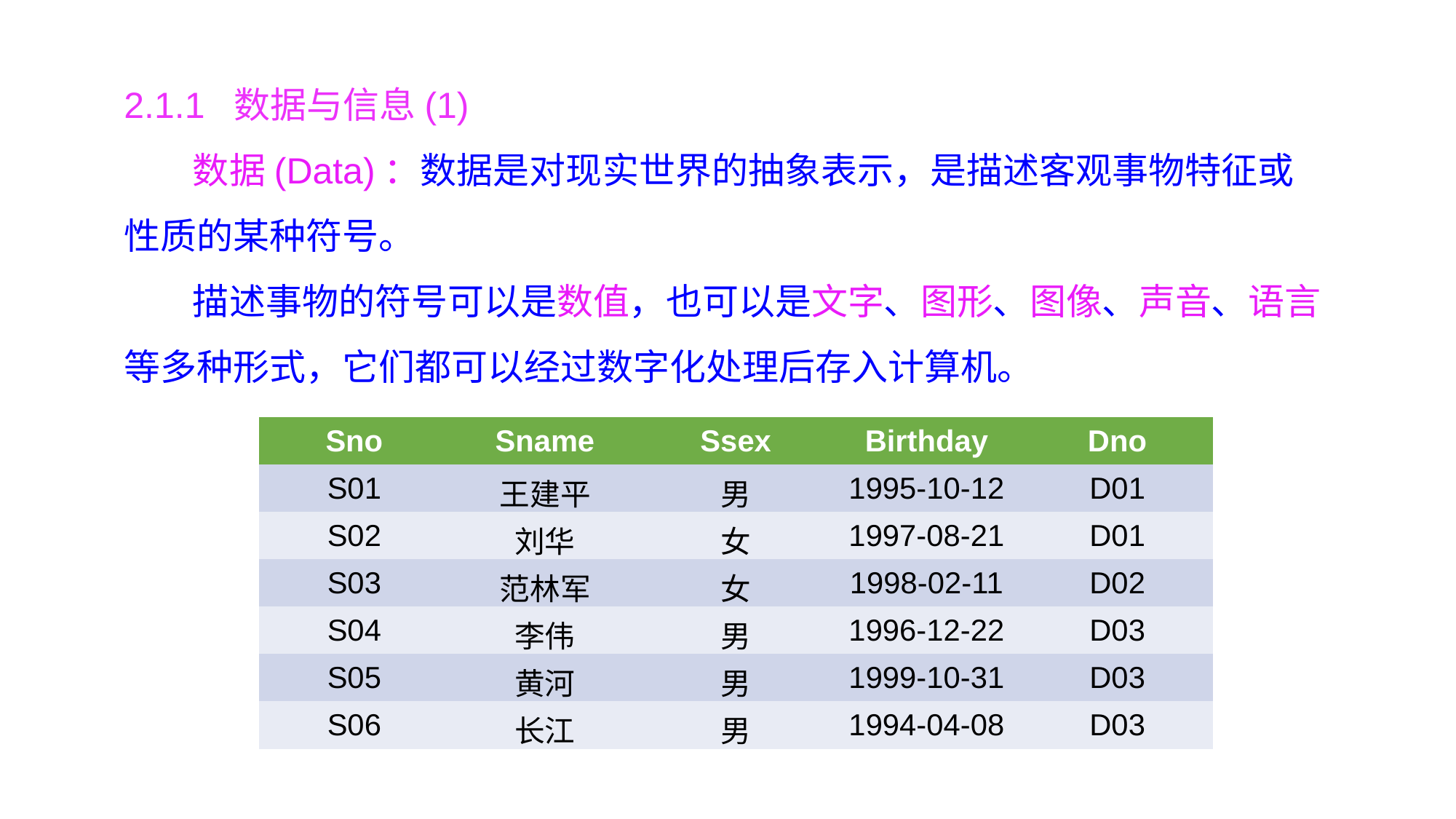

2.1.1  数据与信息(1)
数据(Data)：数据是对现实世界的抽象表示，是描述客观事物特征或性质的某种符号。
描述事物的符号可以是数值，也可以是文字、图形、图像、声音、语言等多种形式，它们都可以经过数字化处理后存入计算机。
| Sno | Sname | Ssex | Birthday | Dno |
| --- | --- | --- | --- | --- |
| S01 | 王建平 | 男 | 1995-10-12 | D01 |
| S02 | 刘华 | 女 | 1997-08-21 | D01 |
| S03 | 范林军 | 女 | 1998-02-11 | D02 |
| S04 | 李伟 | 男 | 1996-12-22 | D03 |
| S05 | 黄河 | 男 | 1999-10-31 | D03 |
| S06 | 长江 | 男 | 1994-04-08 | D03 |